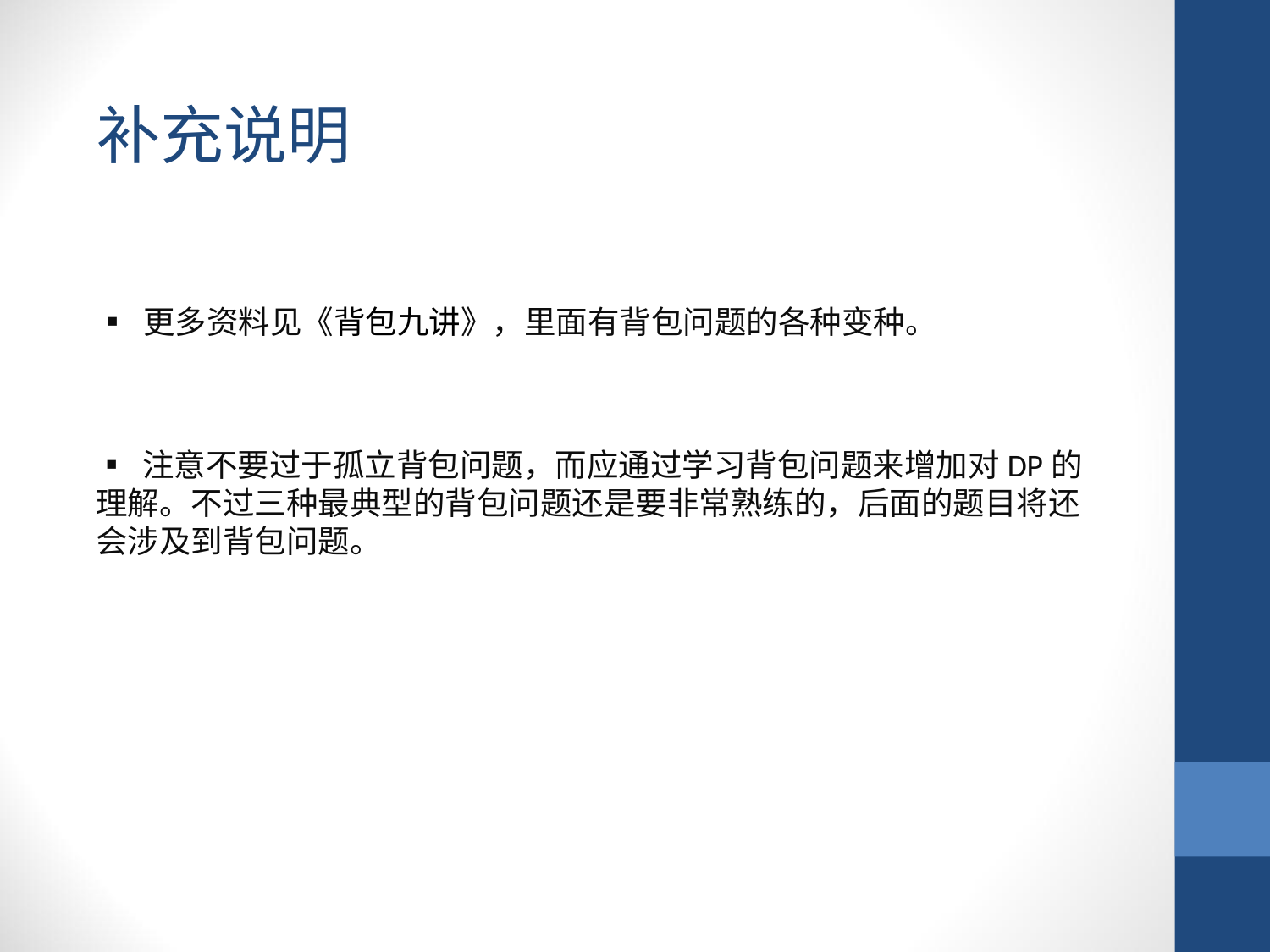

补充说明
▪ 更多资料见《背包九讲》，里面有背包问题的各种变种。
▪ 注意不要过于孤立背包问题，而应通过学习背包问题来增加对DP的理解。不过三种最典型的背包问题还是要非常熟练的，后面的题目将还会涉及到背包问题。